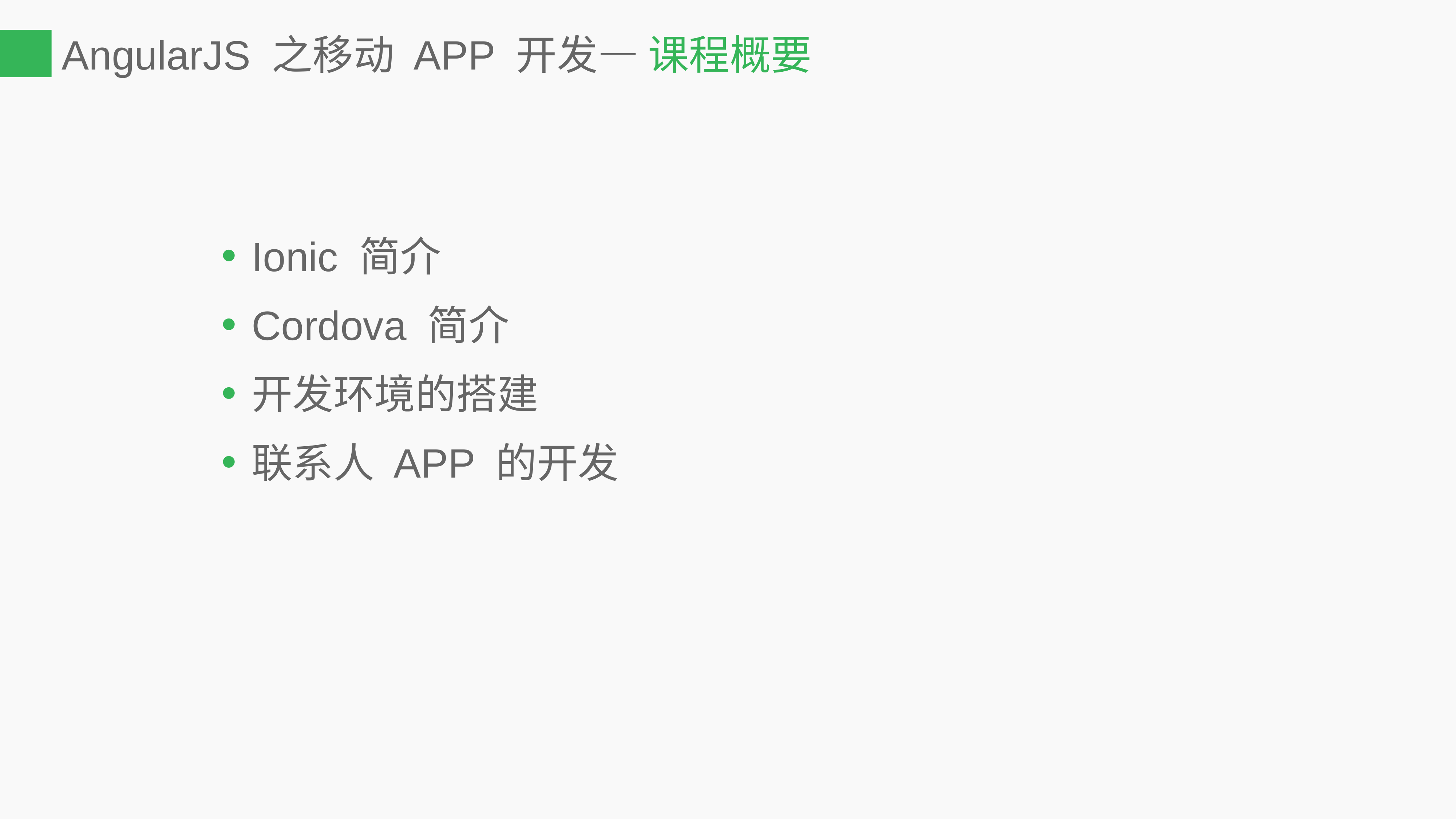

# AngularJS 之移动 APP 开发— 课程概要
Ionic 简介
Cordova 简介
开发环境的搭建
联系人 APP 的开发